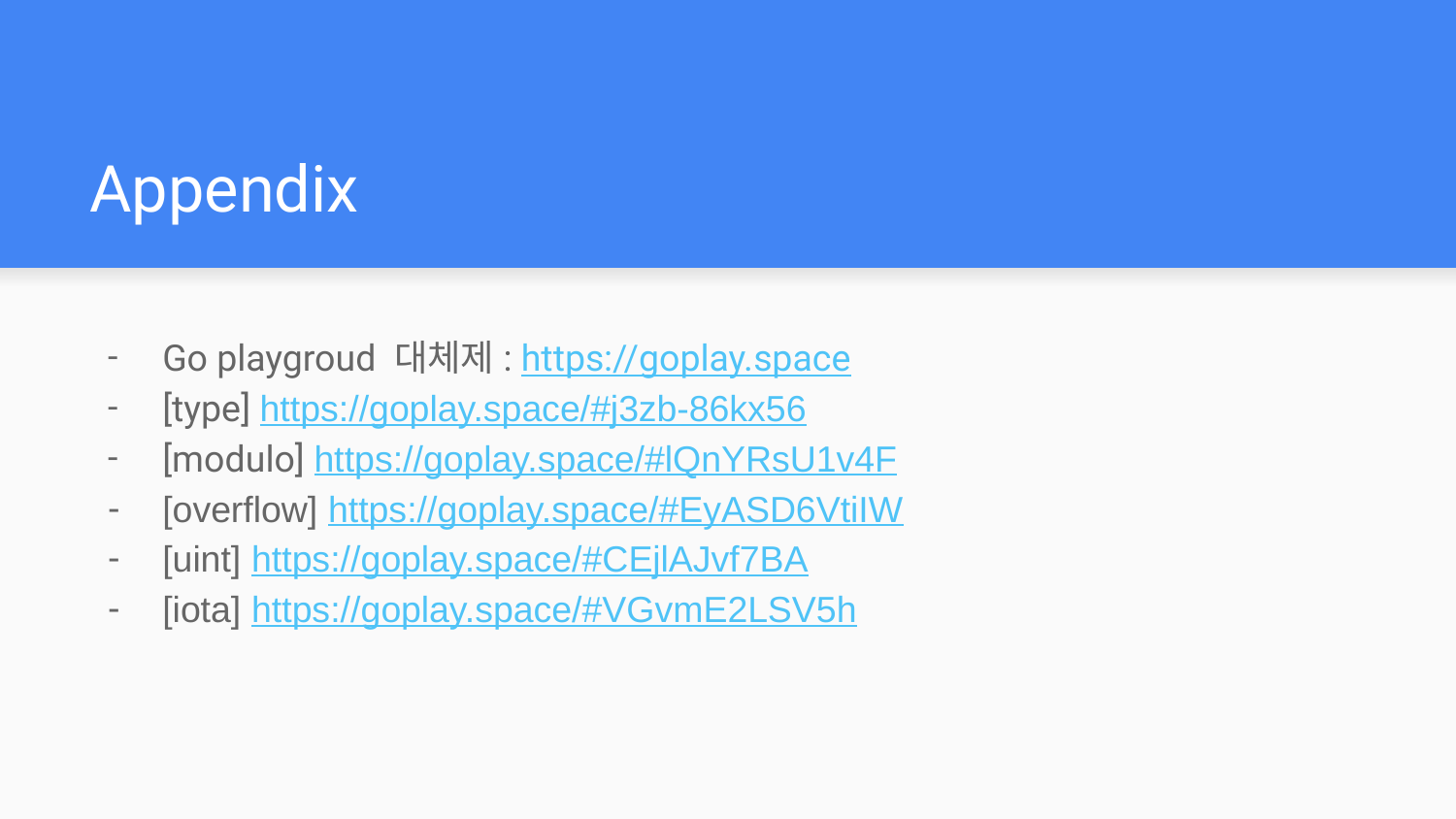

# Appendix
Go playgroud 대체제: https://goplay.space
[type] https://goplay.space/#j3zb-86kx56
[modulo] https://goplay.space/#lQnYRsU1v4F
[overflow] https://goplay.space/#EyASD6VtiIW
[uint] https://goplay.space/#CEjlAJvf7BA
[iota] https://goplay.space/#VGvmE2LSV5h